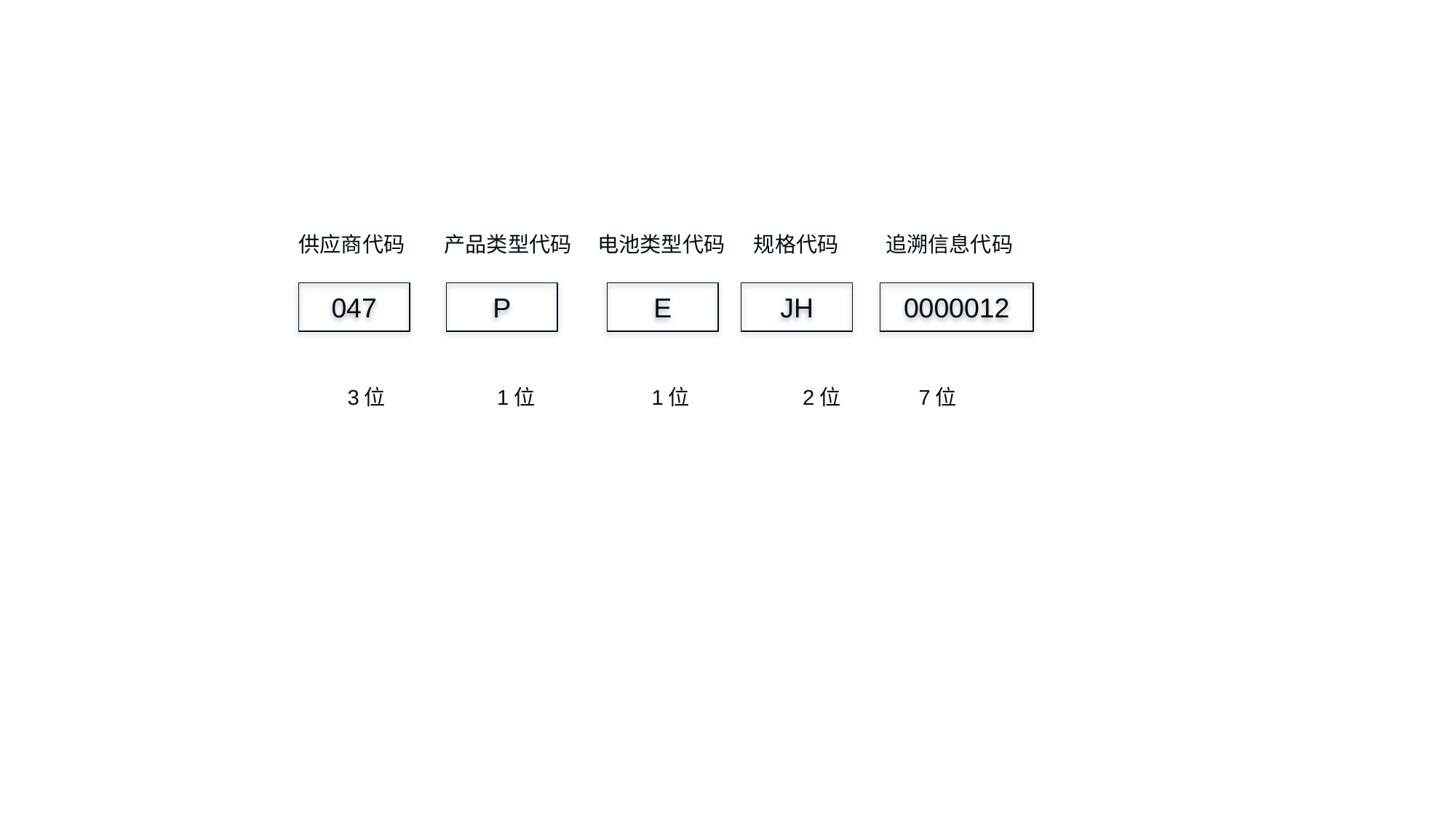

供应商代码
产品类型代码
电池类型代码
规格代码
追溯信息代码
047
P
E
JH
0000012
3位
1位
1位
2位
7位